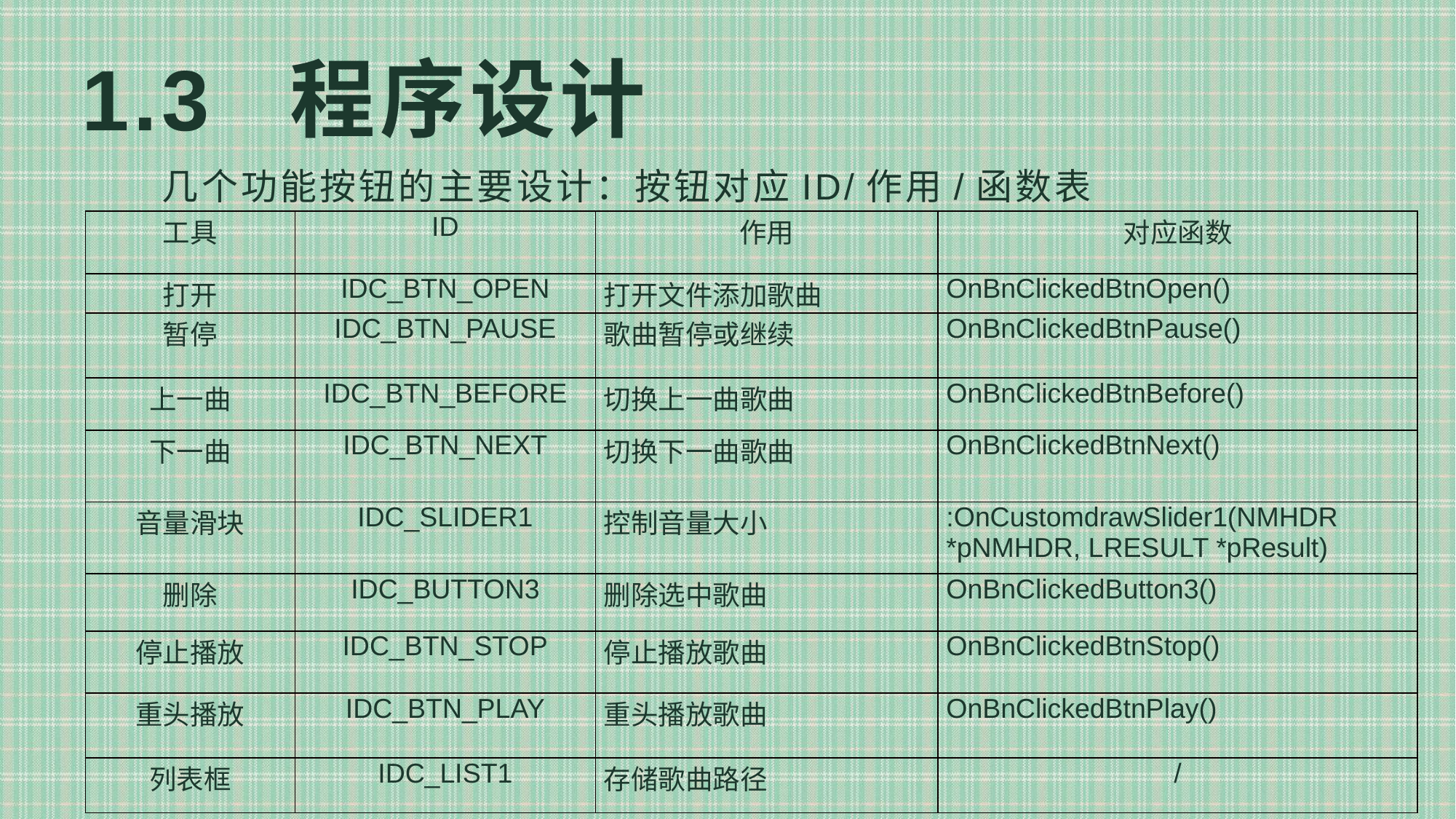

# 1.3  程序设计
	几个功能按钮的主要设计：按钮对应ID/作用/函数表
| 工具 | ID | 作用 | 对应函数 |
| --- | --- | --- | --- |
| 打开 | IDC\_BTN\_OPEN | 打开文件添加歌曲 | OnBnClickedBtnOpen() |
| 暂停 | IDC\_BTN\_PAUSE | 歌曲暂停或继续 | OnBnClickedBtnPause() |
| 上一曲 | IDC\_BTN\_BEFORE | 切换上一曲歌曲 | OnBnClickedBtnBefore() |
| 下一曲 | IDC\_BTN\_NEXT | 切换下一曲歌曲 | OnBnClickedBtnNext() |
| 音量滑块 | IDC\_SLIDER1 | 控制音量大小 | :OnCustomdrawSlider1(NMHDR \*pNMHDR, LRESULT \*pResult) |
| 删除 | IDC\_BUTTON3 | 删除选中歌曲 | OnBnClickedButton3() |
| 停止播放 | IDC\_BTN\_STOP | 停止播放歌曲 | OnBnClickedBtnStop() |
| 重头播放 | IDC\_BTN\_PLAY | 重头播放歌曲 | OnBnClickedBtnPlay() |
| 列表框 | IDC\_LIST1 | 存储歌曲路径 | / |